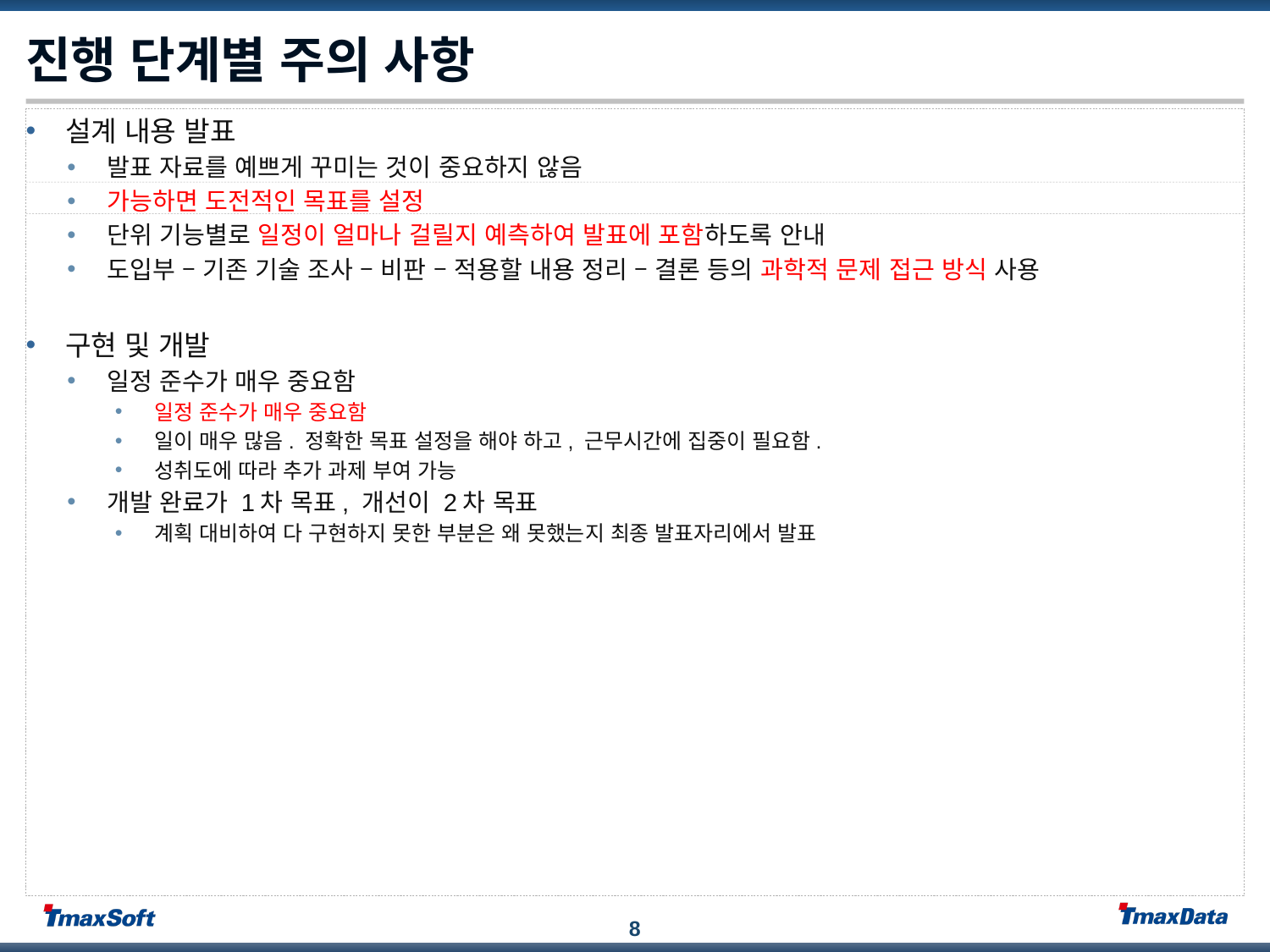

# 진행 단계별 주의 사항
설계 내용 발표
발표 자료를 예쁘게 꾸미는 것이 중요하지 않음
가능하면 도전적인 목표를 설정
단위 기능별로 일정이 얼마나 걸릴지 예측하여 발표에 포함하도록 안내
도입부 – 기존 기술 조사 – 비판 – 적용할 내용 정리 – 결론 등의 과학적 문제 접근 방식 사용

구현 및 개발
일정 준수가 매우 중요함
일정 준수가 매우 중요함
일이 매우 많음. 정확한 목표 설정을 해야 하고, 근무시간에 집중이 필요함.
성취도에 따라 추가 과제 부여 가능
개발 완료가 1차 목표, 개선이 2차 목표
계획 대비하여 다 구현하지 못한 부분은 왜 못했는지 최종 발표자리에서 발표